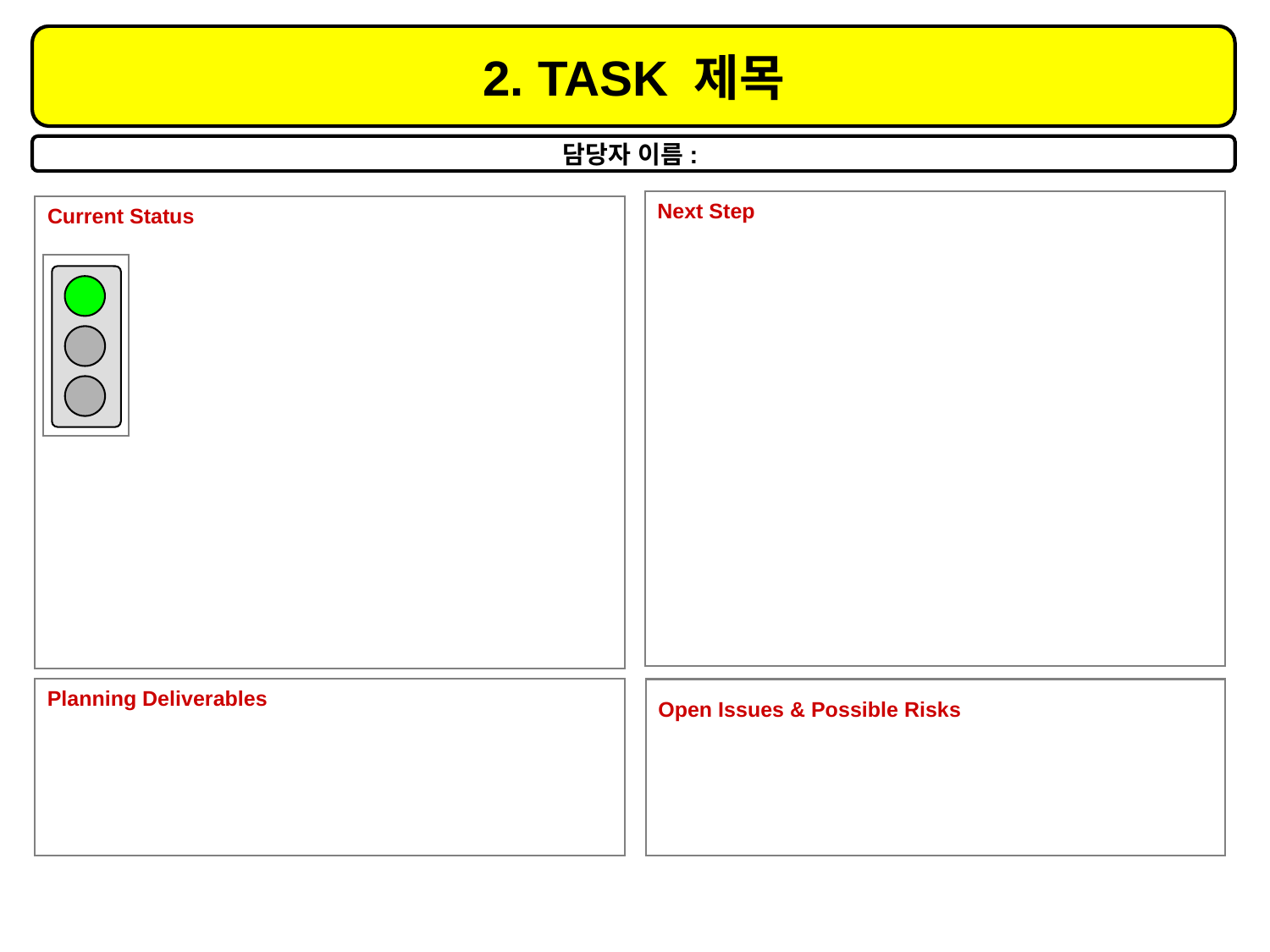

2. TASK 제목
담당자 이름:
Next Step
Current Status

Planning Deliverables

Open Issues & Possible Risks